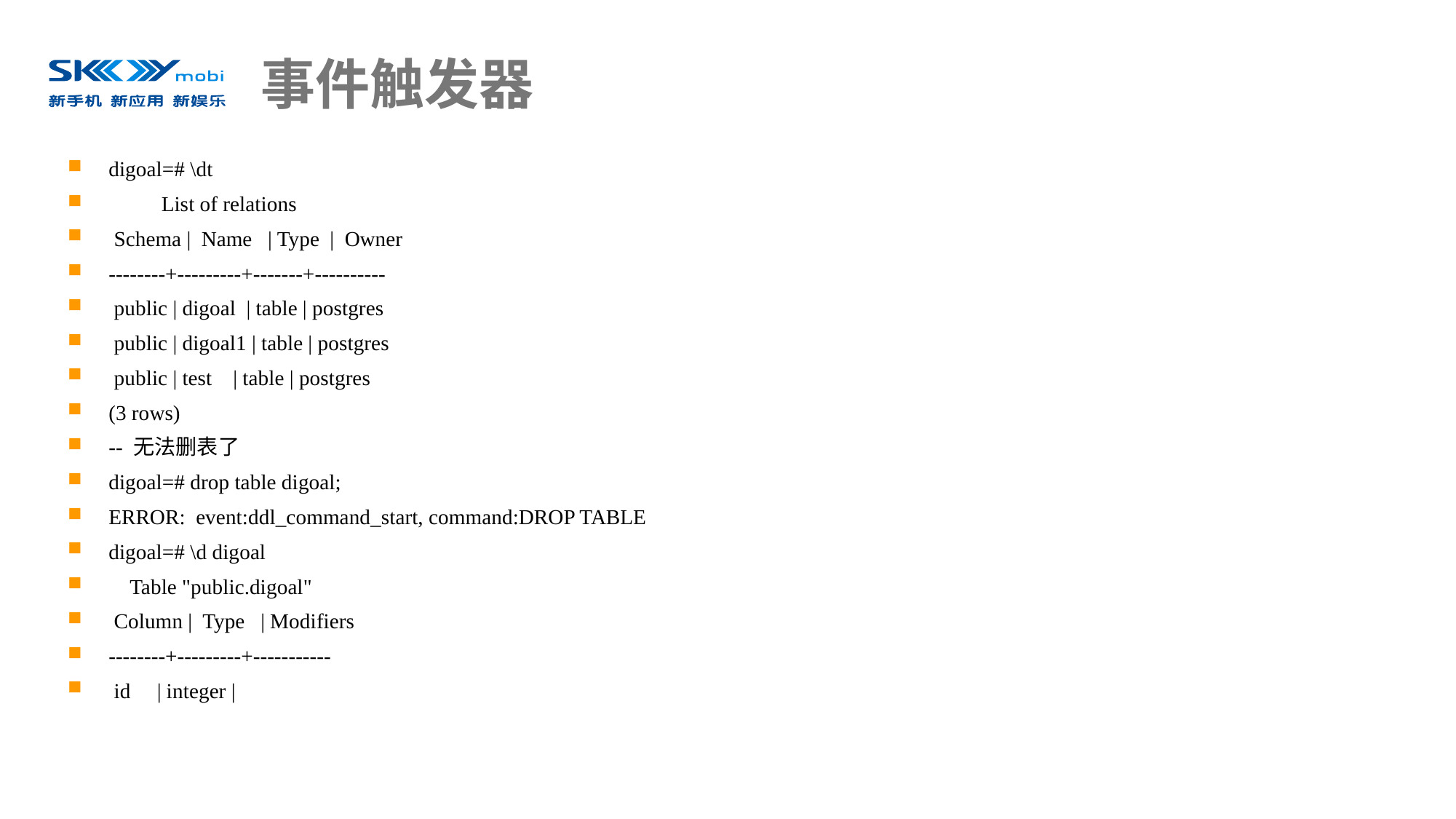

# 事件触发器
digoal=# \dt
          List of relations
 Schema |  Name   | Type  |  Owner
--------+---------+-------+----------
 public | digoal  | table | postgres
 public | digoal1 | table | postgres
 public | test    | table | postgres
(3 rows)
-- 无法删表了
digoal=# drop table digoal;
ERROR:  event:ddl_command_start, command:DROP TABLE
digoal=# \d digoal
    Table "public.digoal"
 Column |  Type   | Modifiers
--------+---------+-----------
 id     | integer |